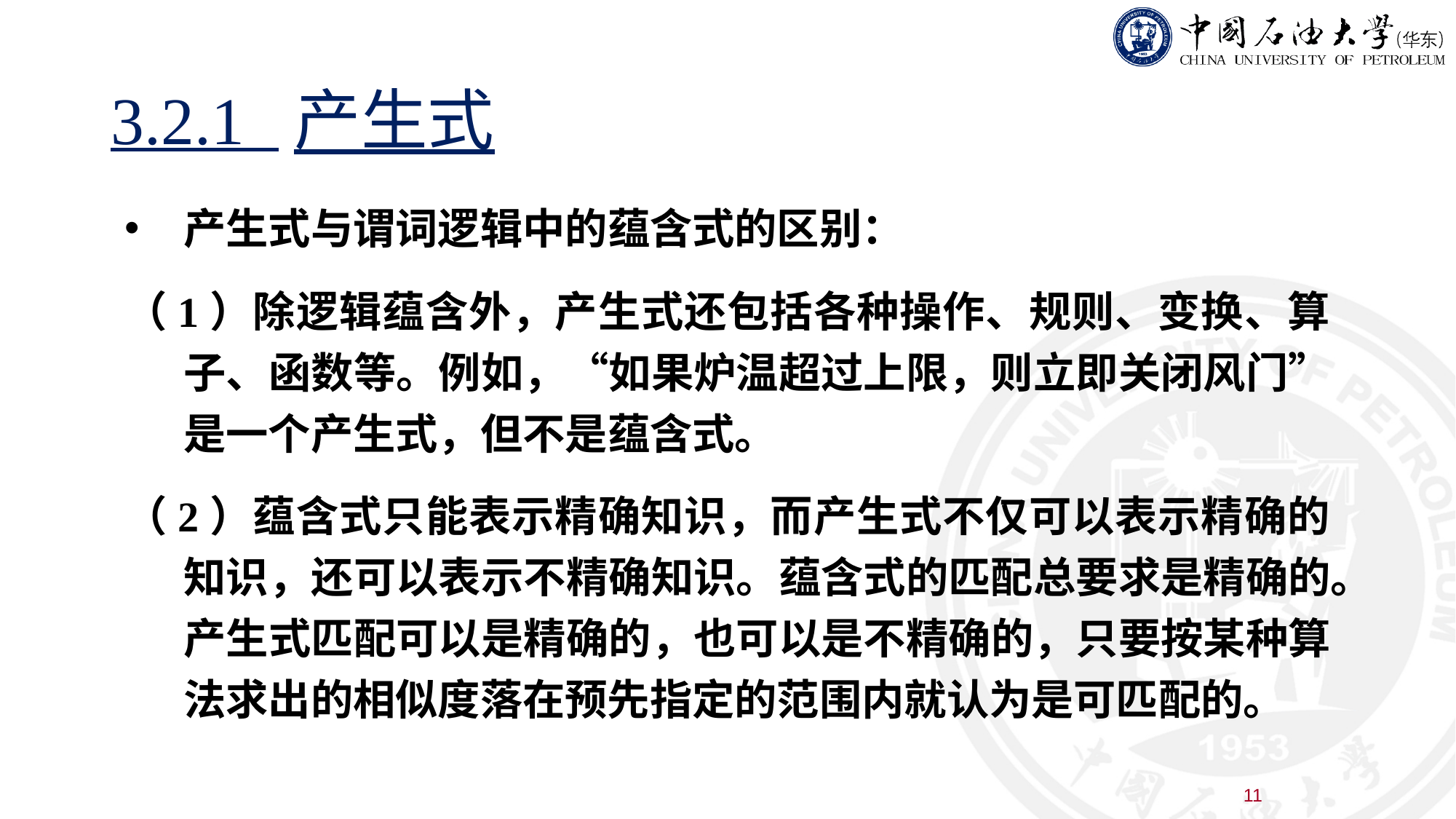

# 3.2.1  产生式
产生式与谓词逻辑中的蕴含式的区别：
（1）除逻辑蕴含外，产生式还包括各种操作、规则、变换、算子、函数等。例如，“如果炉温超过上限，则立即关闭风门”是一个产生式，但不是蕴含式。
（2）蕴含式只能表示精确知识，而产生式不仅可以表示精确的知识，还可以表示不精确知识。蕴含式的匹配总要求是精确的。产生式匹配可以是精确的，也可以是不精确的，只要按某种算法求出的相似度落在预先指定的范围内就认为是可匹配的。
11